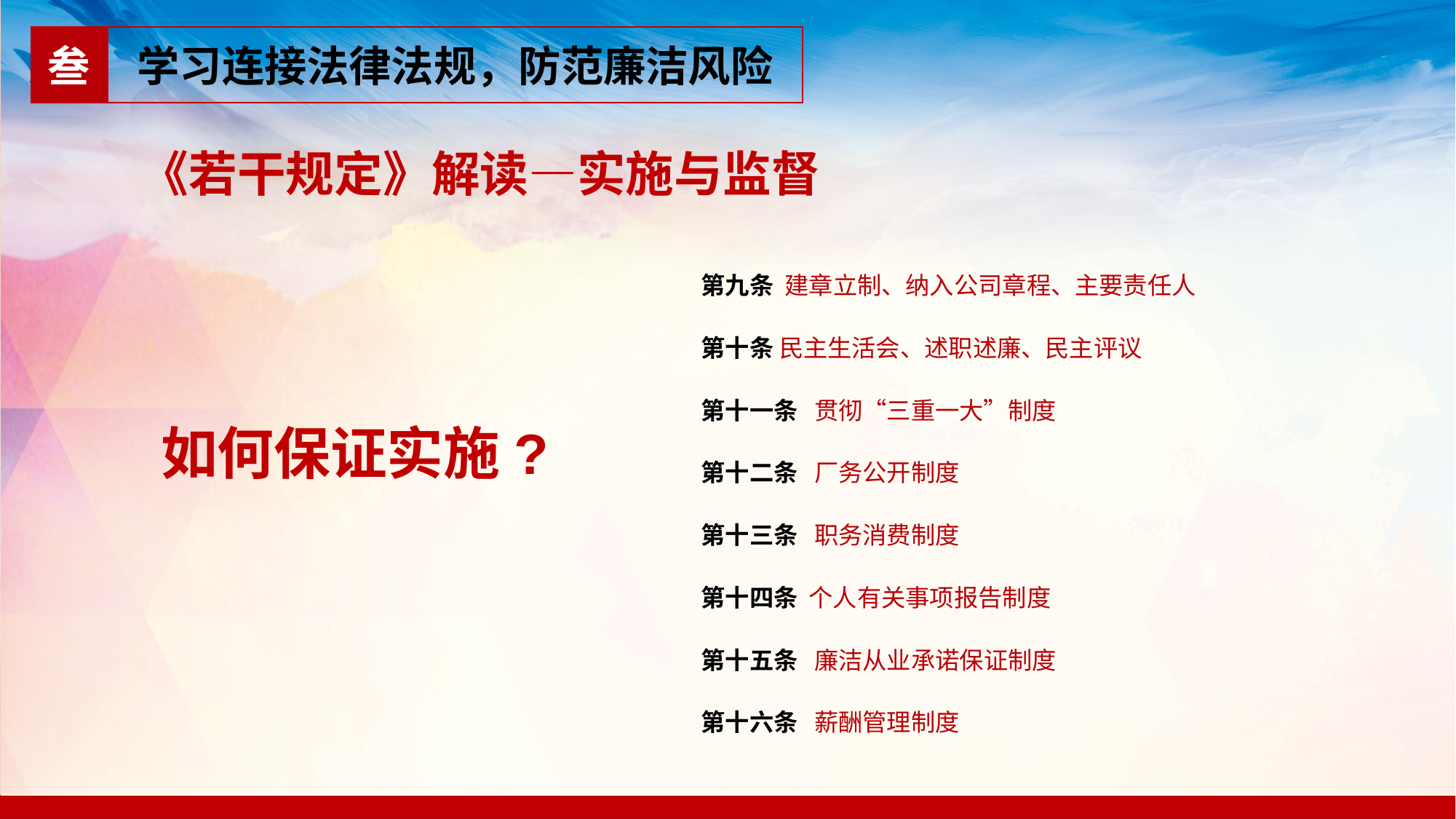

学习连接法律法规，防范廉洁风险
叁
《若干规定》解读—实施与监督
第九条  建章立制、纳入公司章程、主要责任人
第十条 民主生活会、述职述廉、民主评议
第十一条   贯彻“三重一大”制度
如何保证实施?
第十二条   厂务公开制度
第十三条   职务消费制度
第十四条  个人有关事项报告制度
第十五条   廉洁从业承诺保证制度
第十六条   薪酬管理制度